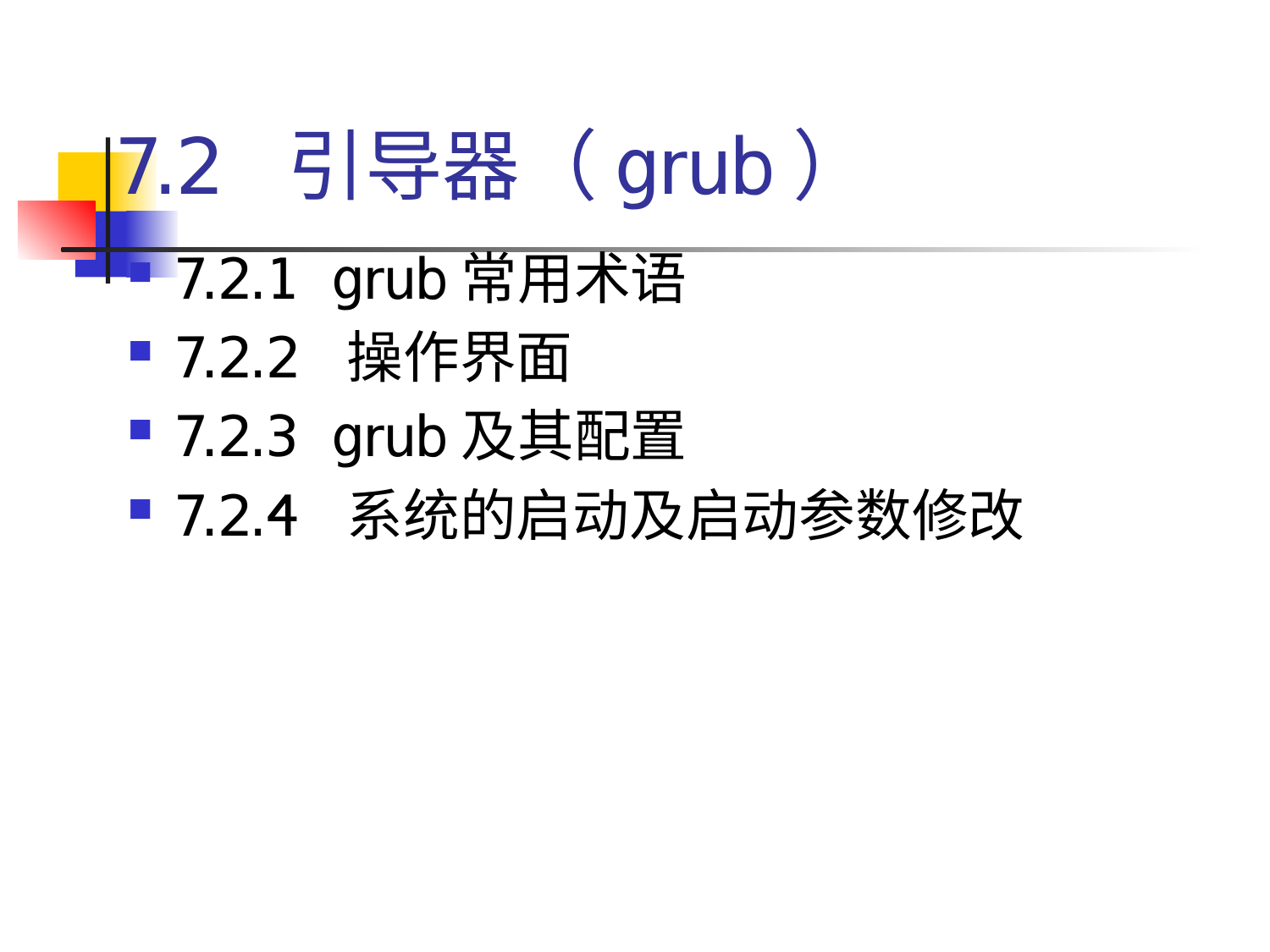

# 7.2  引导器（grub）
7.2.1  grub常用术语
7.2.2  操作界面
7.2.3  grub及其配置
7.2.4  系统的启动及启动参数修改